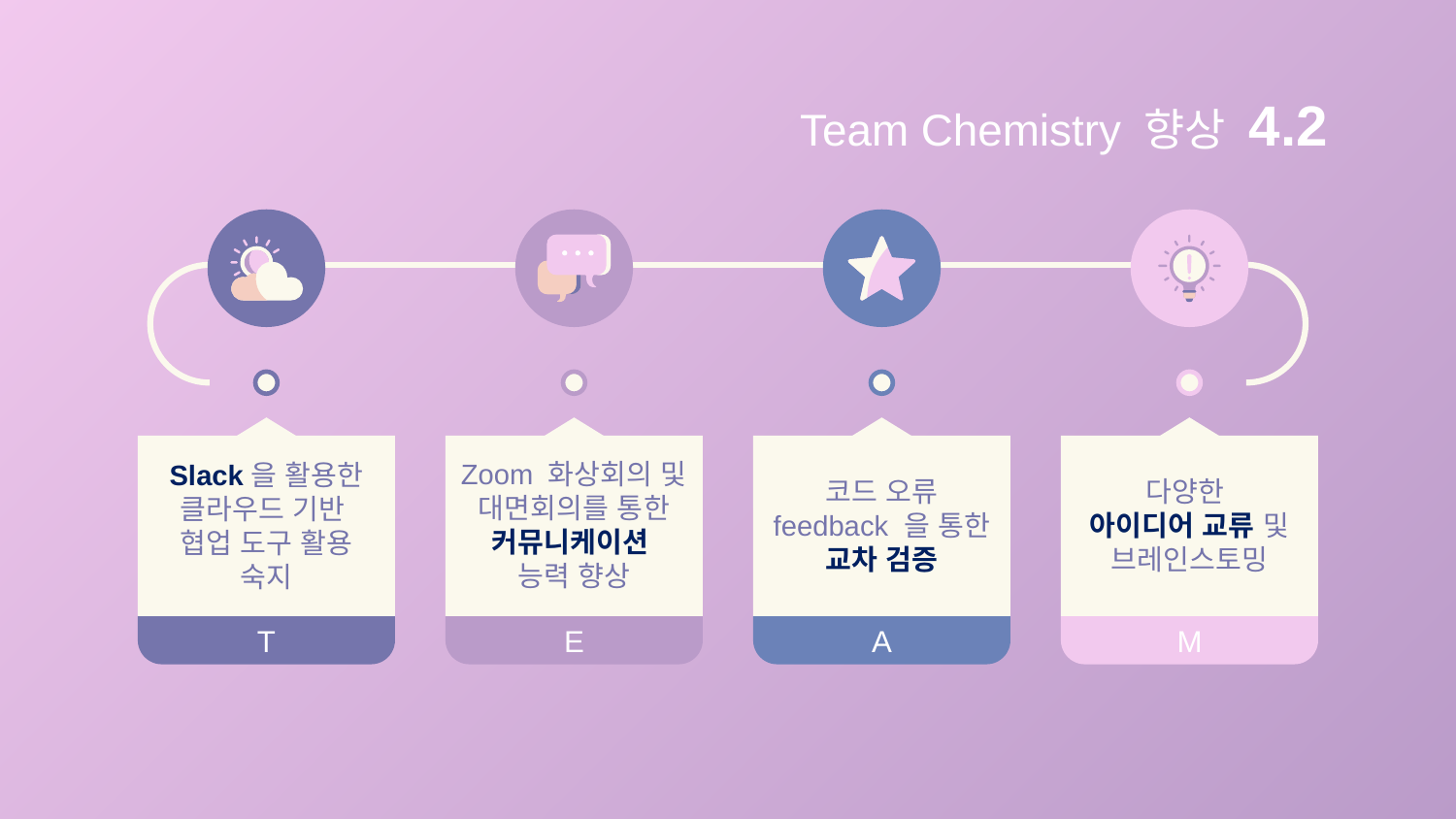

# Team Chemistry 향상 4.2

Zoom 화상회의 및 대면회의를 통한 커뮤니케이션
능력 향상
코드 오류 feedback 을 통한 교차 검증
다양한
아이디어 교류 및 브레인스토밍
Slack을 활용한 클라우드 기반
협업 도구 활용 숙지

T
E
A
M